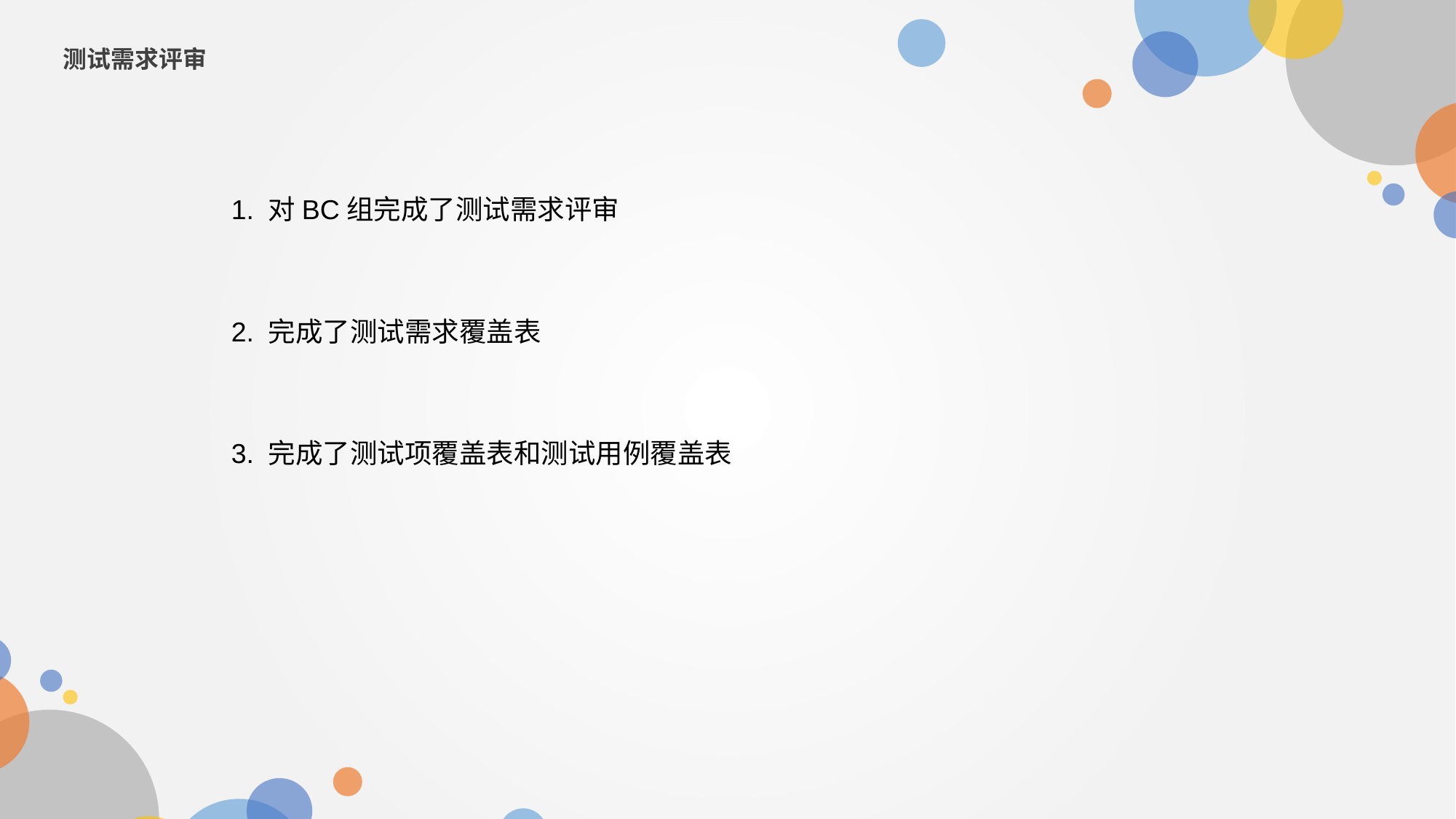

测试需求评审
1. 对BC组完成了测试需求评审
2. 完成了测试需求覆盖表
3. 完成了测试项覆盖表和测试用例覆盖表